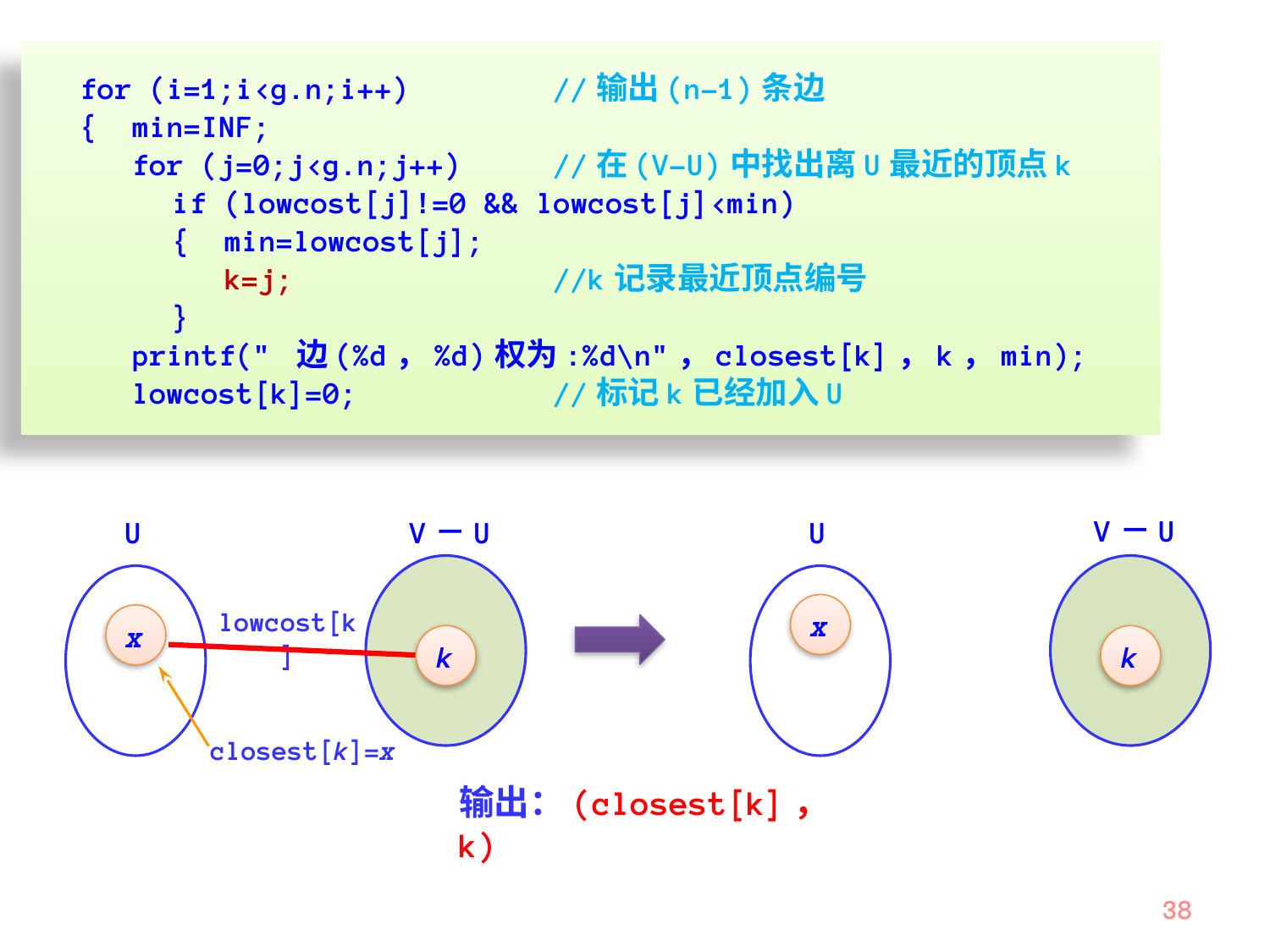

for (i=1;i<g.n;i++)	  	//输出(n-1)条边
  {  min=INF;
     for (j=0;j<g.n;j++) 	//在(V-U)中找出离U最近的顶点k
	if (lowcost[j]!=0 && lowcost[j]<min)
	{  min=lowcost[j];
	   k=j;			//k记录最近顶点编号
	}
     printf(" 边(%d，%d)权为:%d\n"，closest[k]，k，min);
     lowcost[k]=0;		//标记k已经加入U
V－U
U
V－U

lowcost[k]
x
k

closest[k]=x
U

x

k

输出：(closest[k]， k)
38